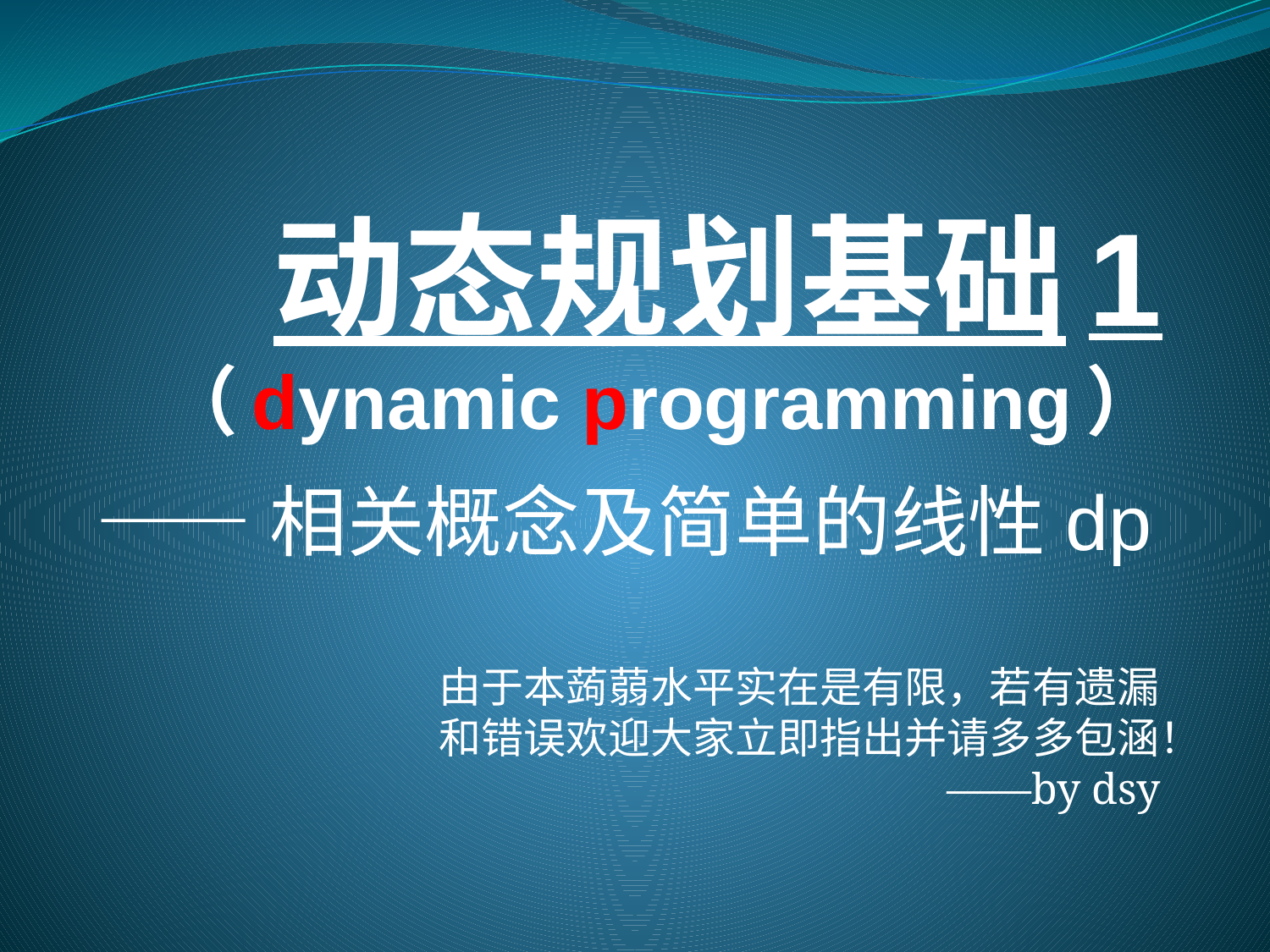

# 动态规划基础1 （dynamic programming）
——相关概念及简单的线性dp
由于本蒟蒻水平实在是有限，若有遗漏和错误欢迎大家立即指出并请多多包涵！
				——by dsy